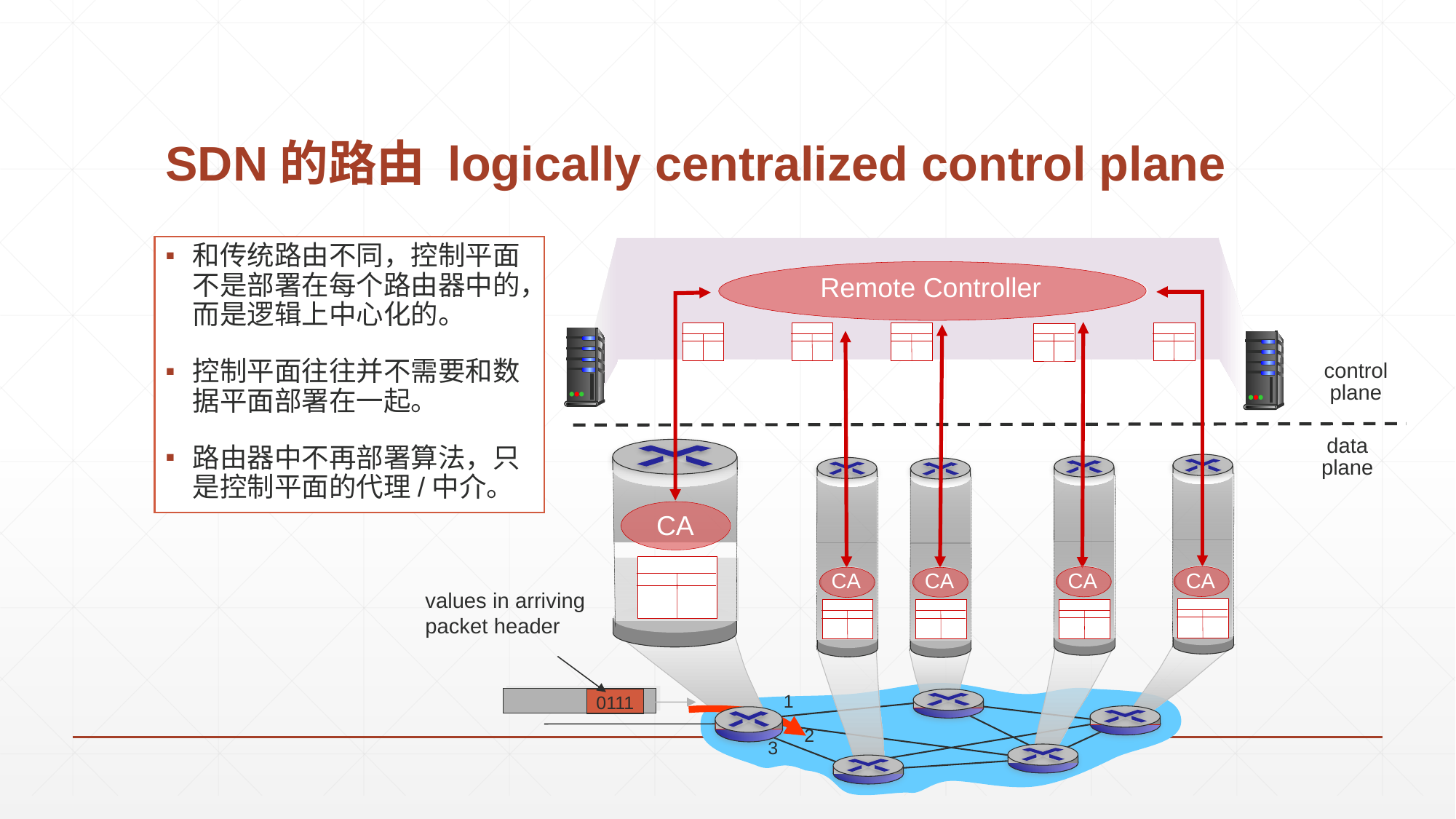

# SDN的路由 logically centralized control plane
和传统路由不同，控制平面不是部署在每个路由器中的，而是逻辑上中心化的。
控制平面往往并不需要和数据平面部署在一起。
路由器中不再部署算法，只是控制平面的代理/中介。

Remote Controller

CA
CA

CA

CA

CA

control
plane
data
plane

values in arriving
packet header

0111

1

2
3